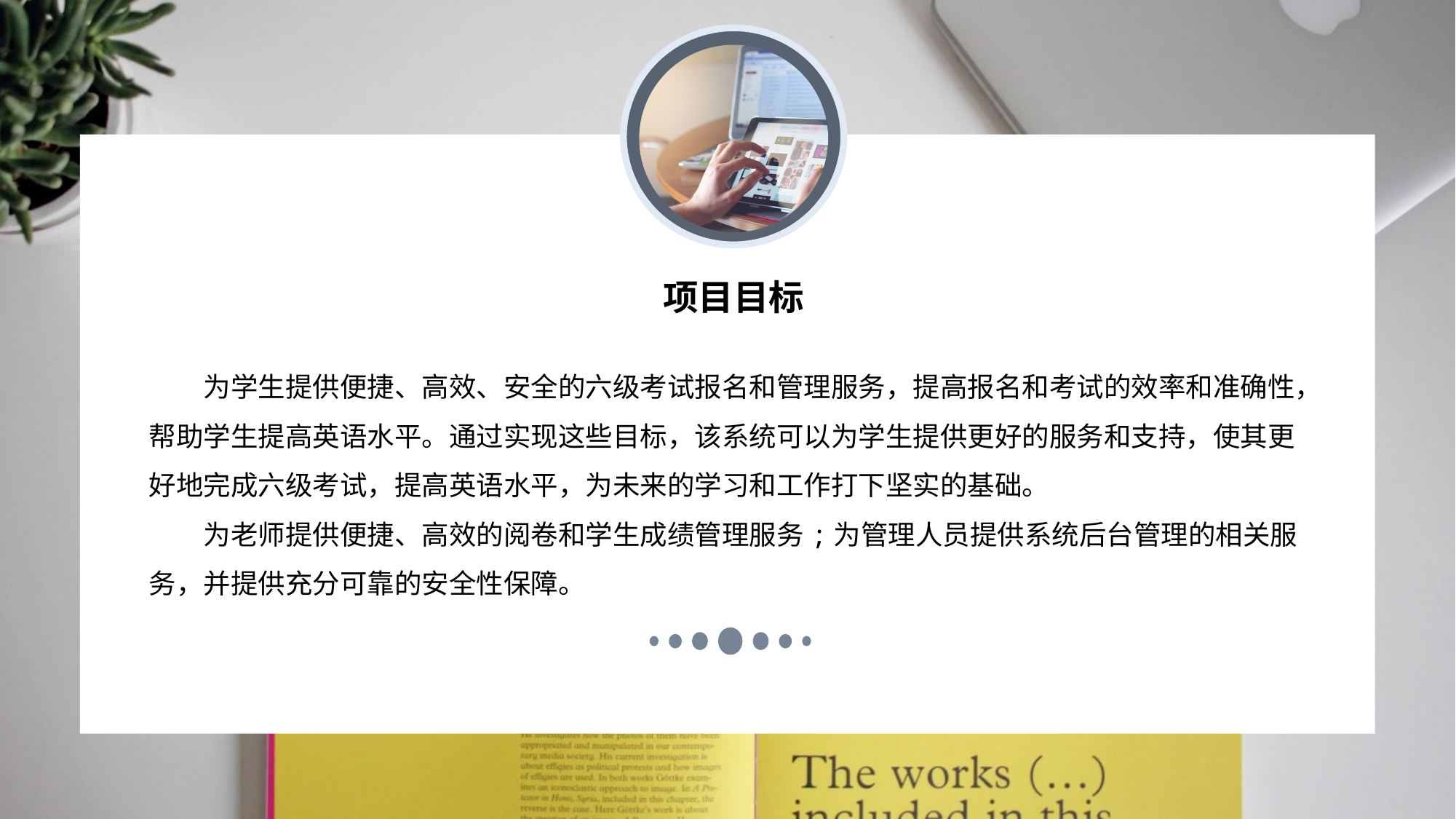

#
项目目标
为学生提供便捷、高效、安全的六级考试报名和管理服务，提高报名和考试的效率和准确性，帮助学生提高英语水平。通过实现这些目标，该系统可以为学生提供更好的服务和支持，使其更好地完成六级考试，提高英语水平，为未来的学习和工作打下坚实的基础。
为老师提供便捷、高效的阅卷和学生成绩管理服务;为管理人员提供系统后台管理的相关服务，并提供充分可靠的安全性保障。

www.islide.cc
5